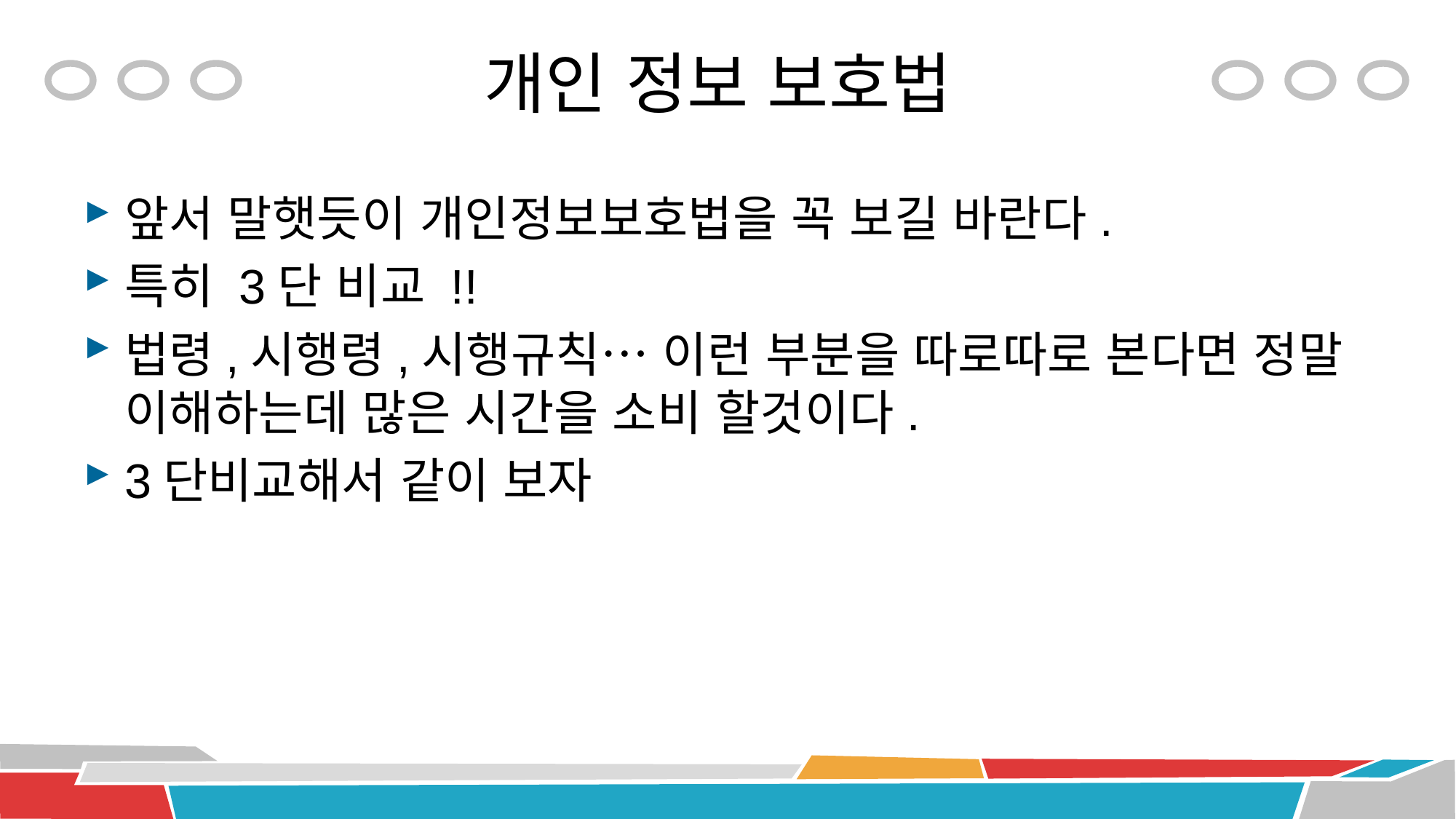

# 개인 정보 보호법
앞서 말햇듯이 개인정보보호법을 꼭 보길 바란다.
특히 3단 비교 !!
법령,시행령,시행규칙… 이런 부분을 따로따로 본다면 정말 이해하는데 많은 시간을 소비 할것이다.
3단비교해서 같이 보자